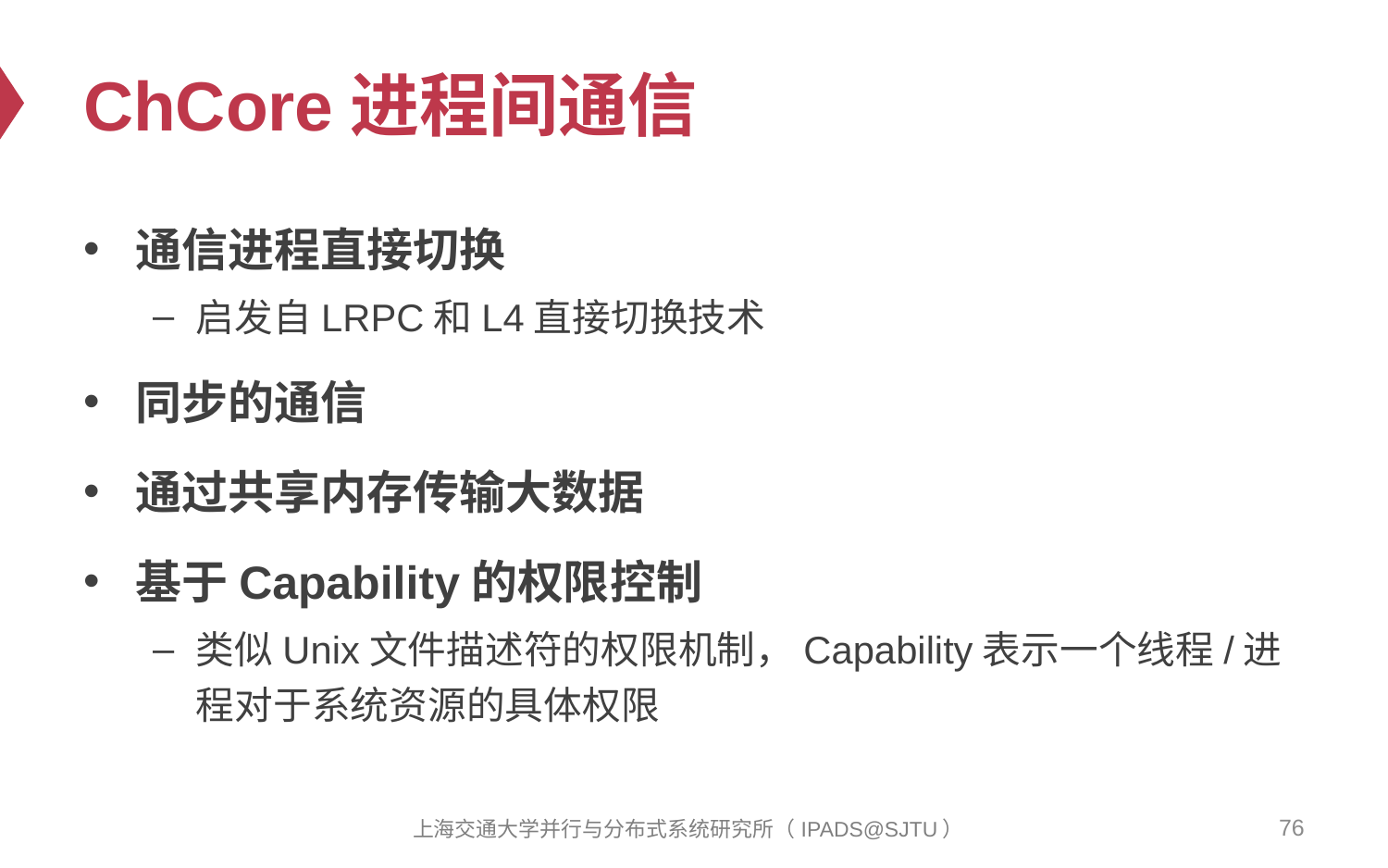

# ChCore进程间通信
通信进程直接切换
启发自LRPC和L4直接切换技术
同步的通信
通过共享内存传输大数据
基于Capability的权限控制
类似Unix文件描述符的权限机制，Capability表示一个线程/进程对于系统资源的具体权限
76
上海交通大学并行与分布式系统研究所（IPADS@SJTU）